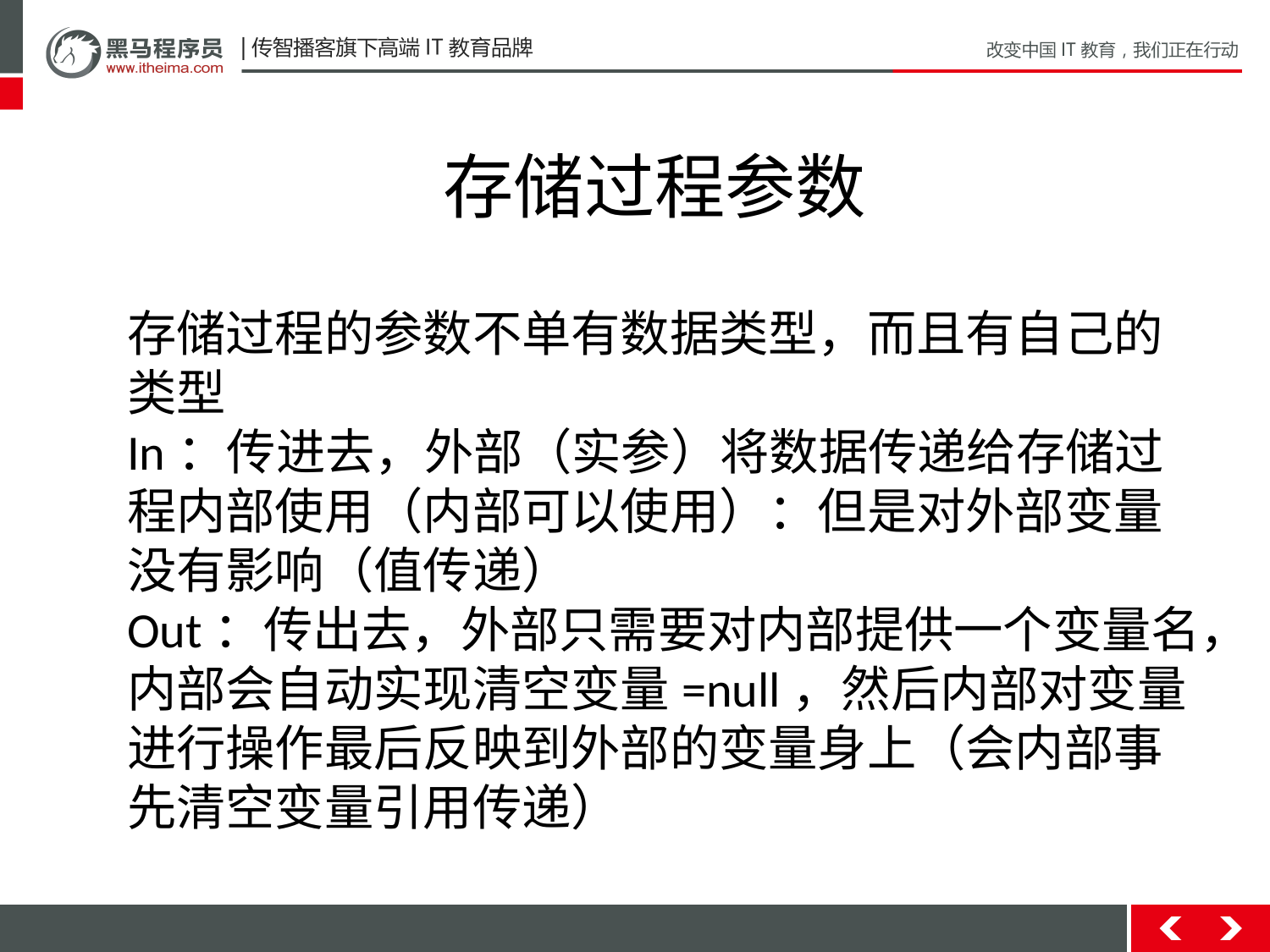

存储过程参数
存储过程的参数不单有数据类型，而且有自己的类型
In：传进去，外部（实参）将数据传递给存储过程内部使用（内部可以使用）：但是对外部变量没有影响（值传递）
Out：传出去，外部只需要对内部提供一个变量名，内部会自动实现清空变量=null，然后内部对变量进行操作最后反映到外部的变量身上（会内部事先清空变量引用传递）